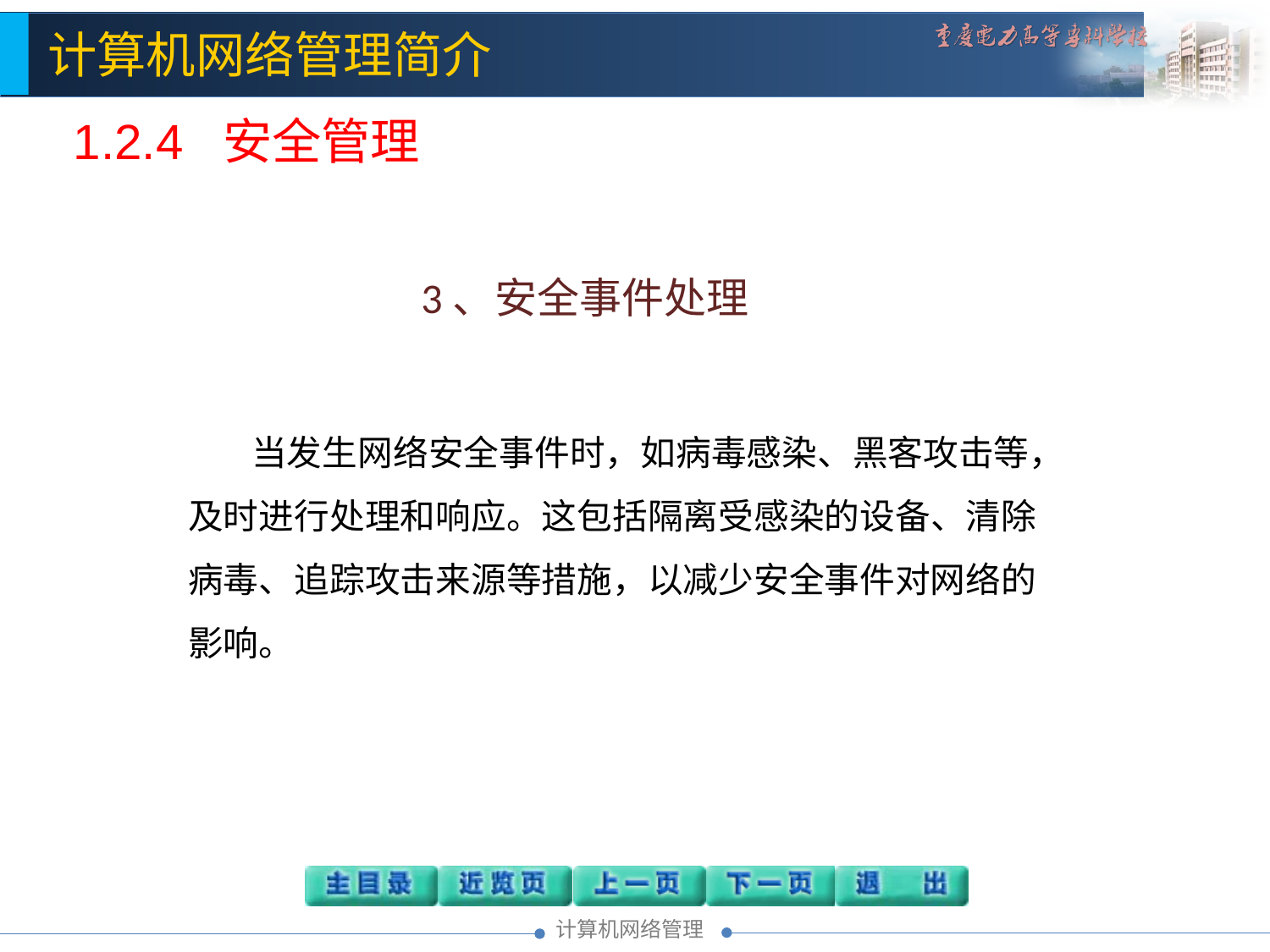

1.2.4  安全管理
3、安全事件处理
当发生网络安全事件时，如病毒感染、黑客攻击等，及时进行处理和响应。这包括隔离受感染的设备、清除病毒、追踪攻击来源等措施，以减少安全事件对网络的影响。